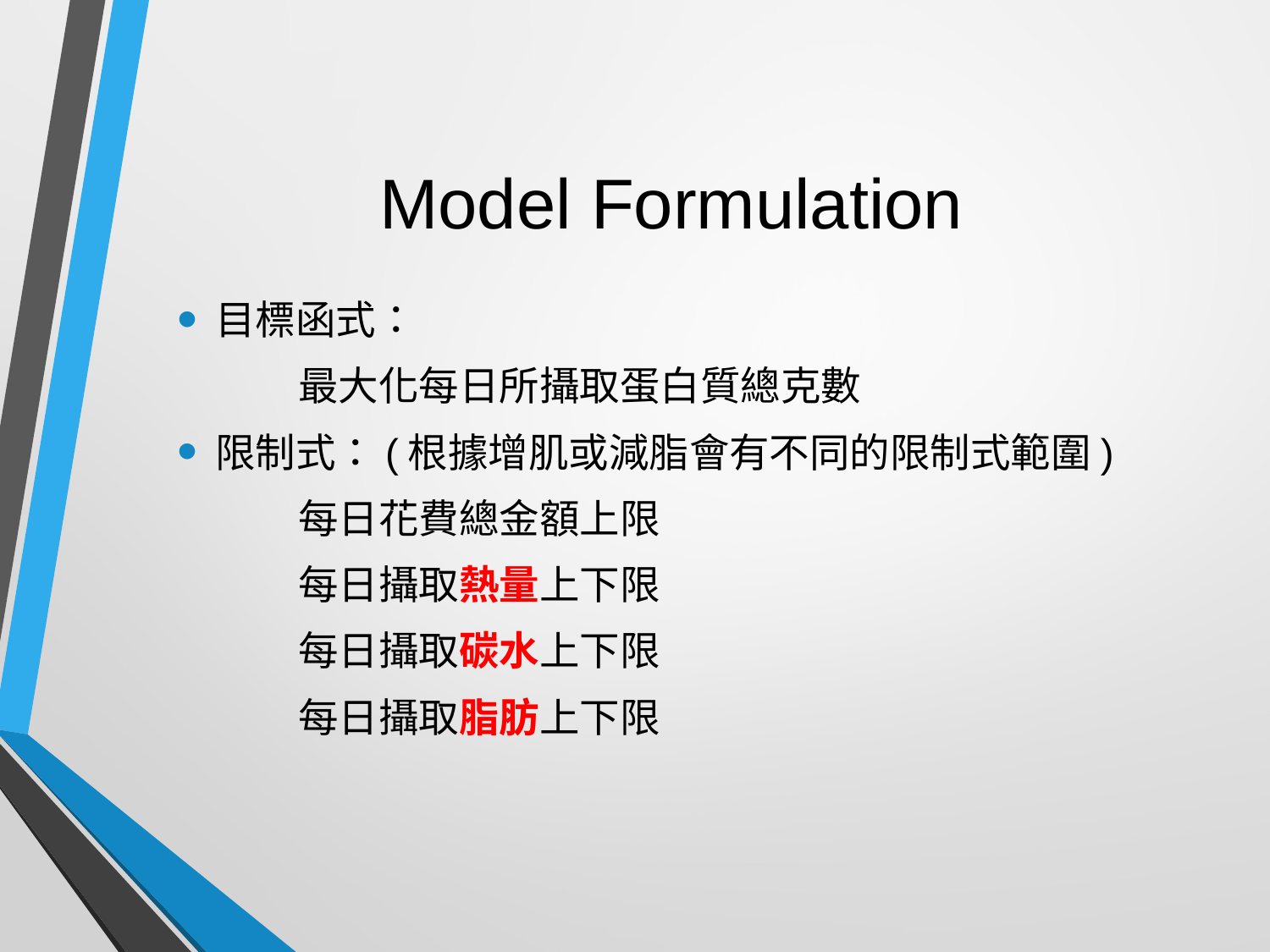

# Model Formulation
目標函式：
	最大化每日所攝取蛋白質總克數
限制式：(根據增肌或減脂會有不同的限制式範圍)
	每日花費總金額上限
	每日攝取熱量上下限
	每日攝取碳水上下限
	每日攝取脂肪上下限